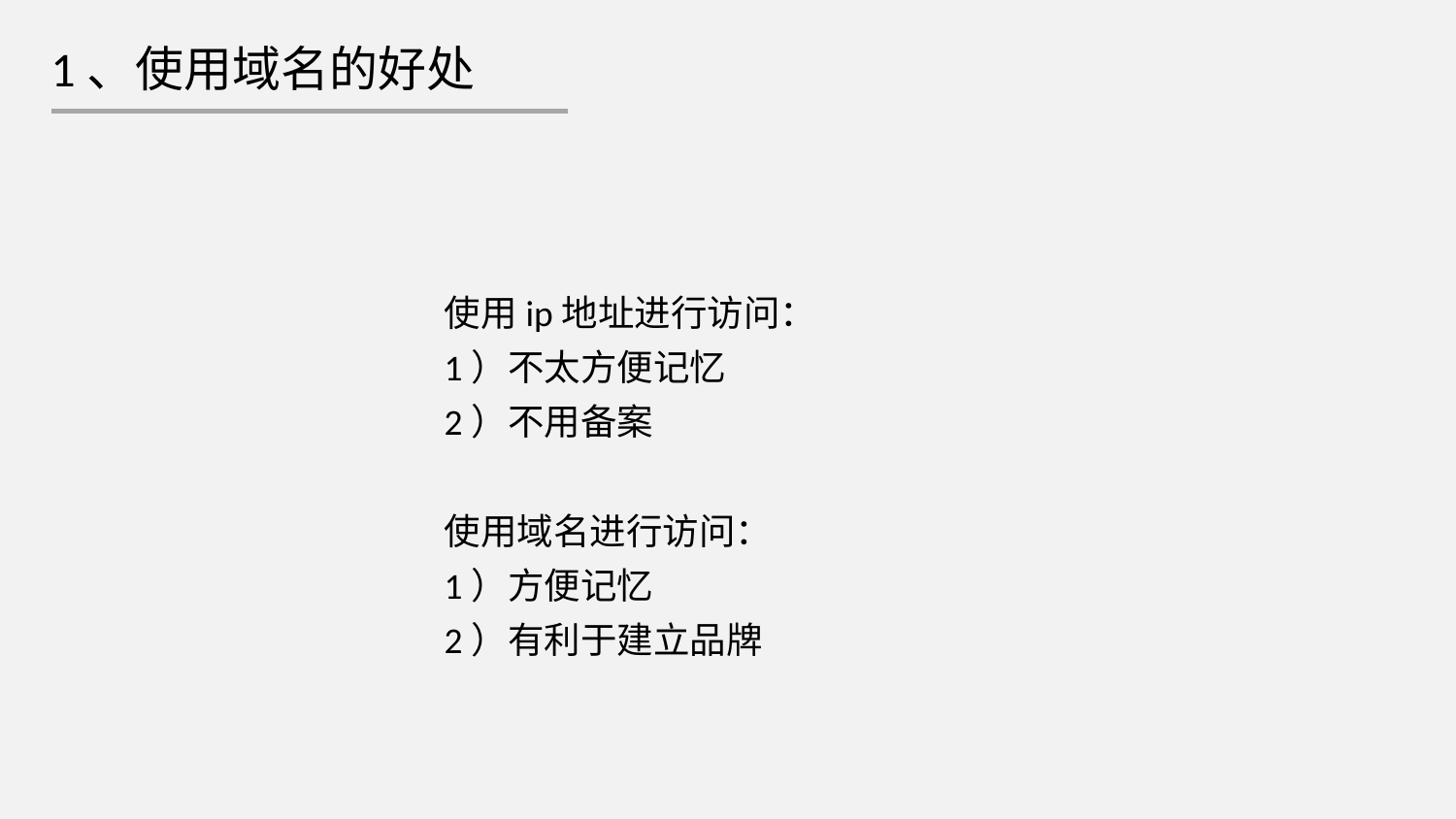

1、使用域名的好处
使用ip地址进行访问：
1）不太方便记忆
2）不用备案

使用域名进行访问：
1）方便记忆
2）有利于建立品牌